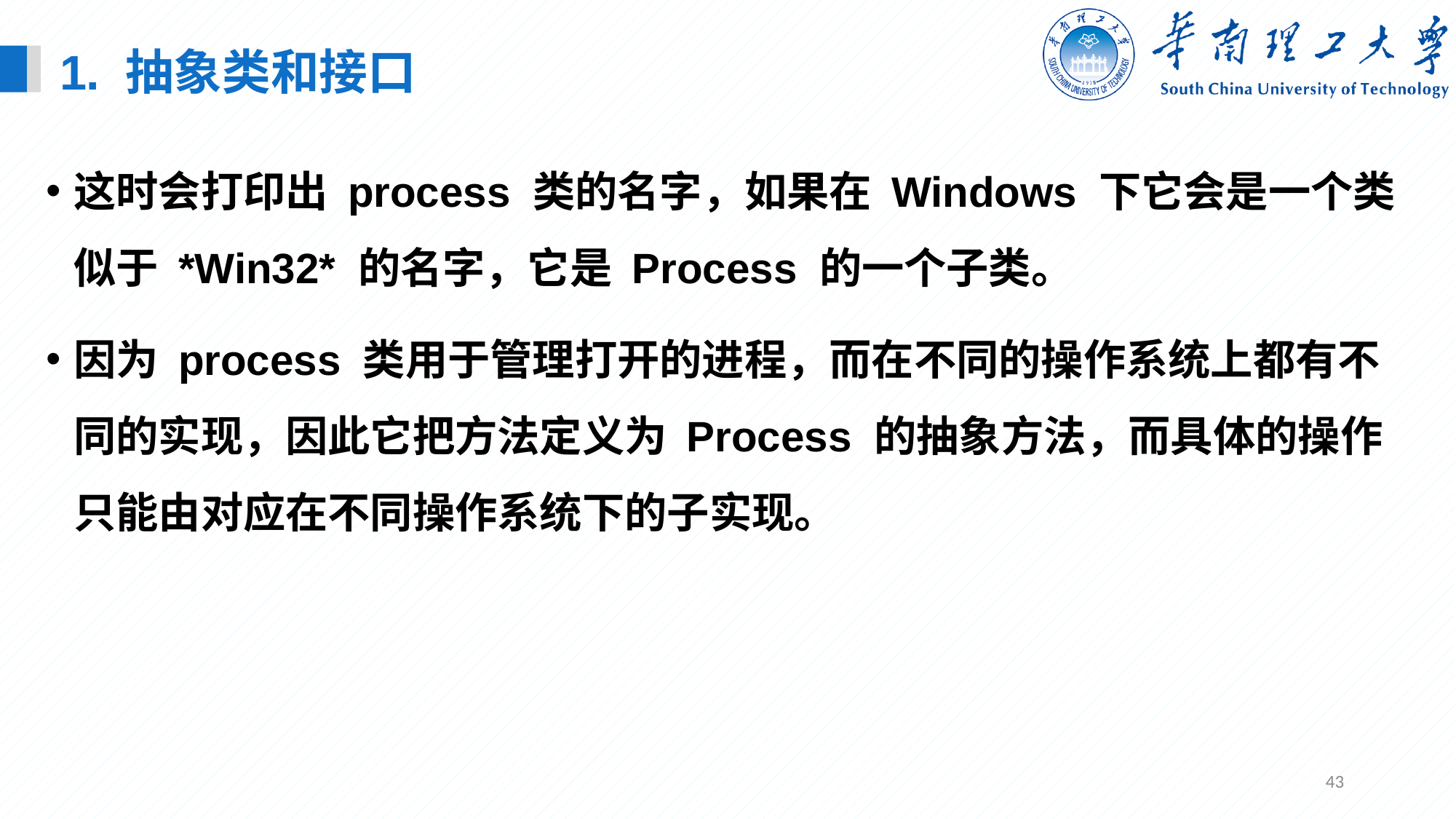

1. 抽象类和接口
这时会打印出 process 类的名字，如果在 Windows 下它会是一个类似于 *Win32* 的名字，它是 Process 的一个子类。
因为 process 类用于管理打开的进程，而在不同的操作系统上都有不同的实现，因此它把方法定义为 Process 的抽象方法，而具体的操作只能由对应在不同操作系统下的子实现。

43